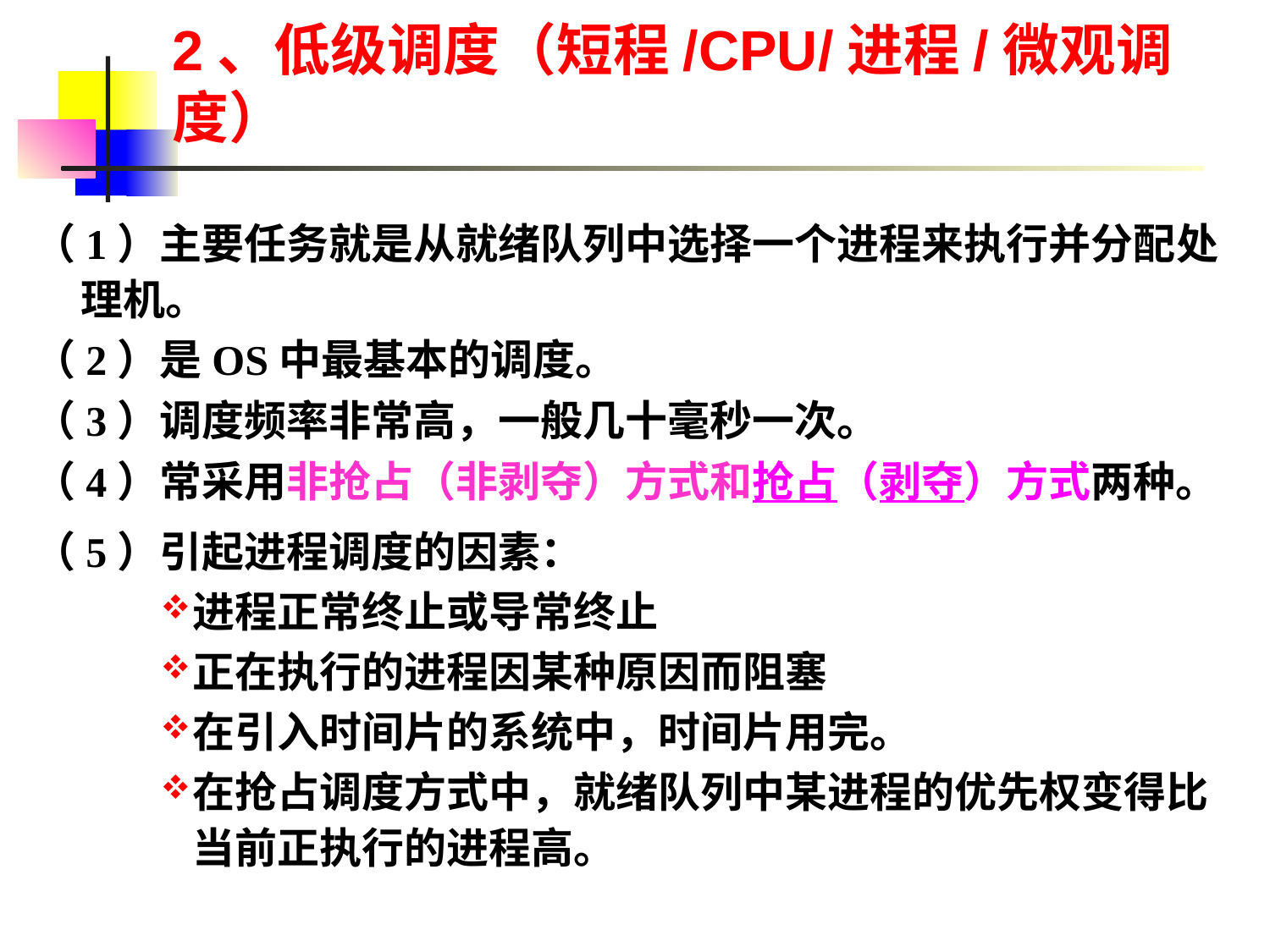

# 2、低级调度（短程/CPU/进程/微观调度）
（1）主要任务就是从就绪队列中选择一个进程来执行并分配处理机。
（2）是OS中最基本的调度。
（3）调度频率非常高，一般几十毫秒一次。
（4）常采用非抢占（非剥夺）方式和抢占（剥夺）方式两种。
（5）引起进程调度的因素：
进程正常终止或导常终止
正在执行的进程因某种原因而阻塞
在引入时间片的系统中，时间片用完。
在抢占调度方式中，就绪队列中某进程的优先权变得比当前正执行的进程高。